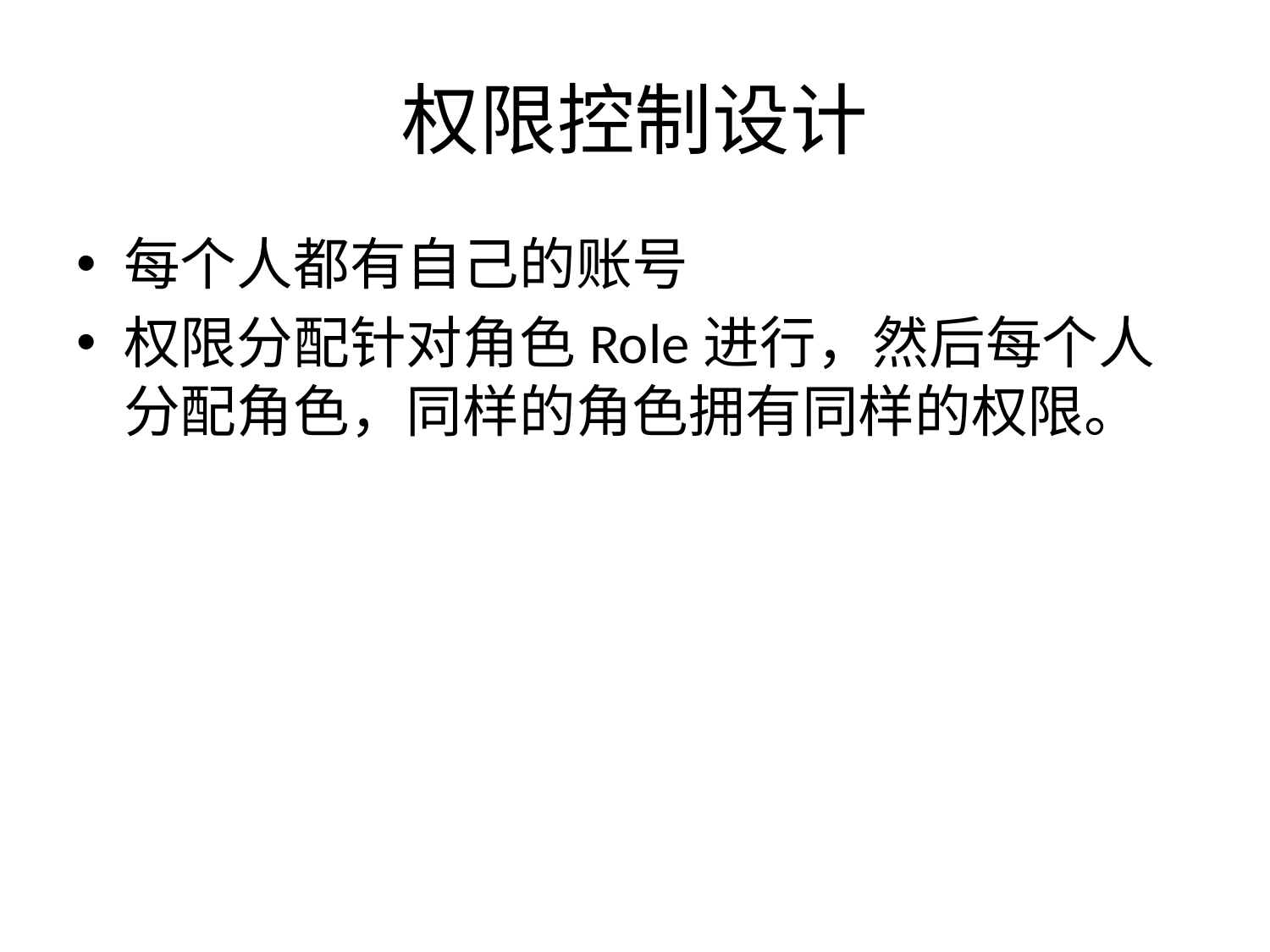

# 权限控制设计
每个人都有自己的账号
权限分配针对角色Role进行，然后每个人分配角色，同样的角色拥有同样的权限。